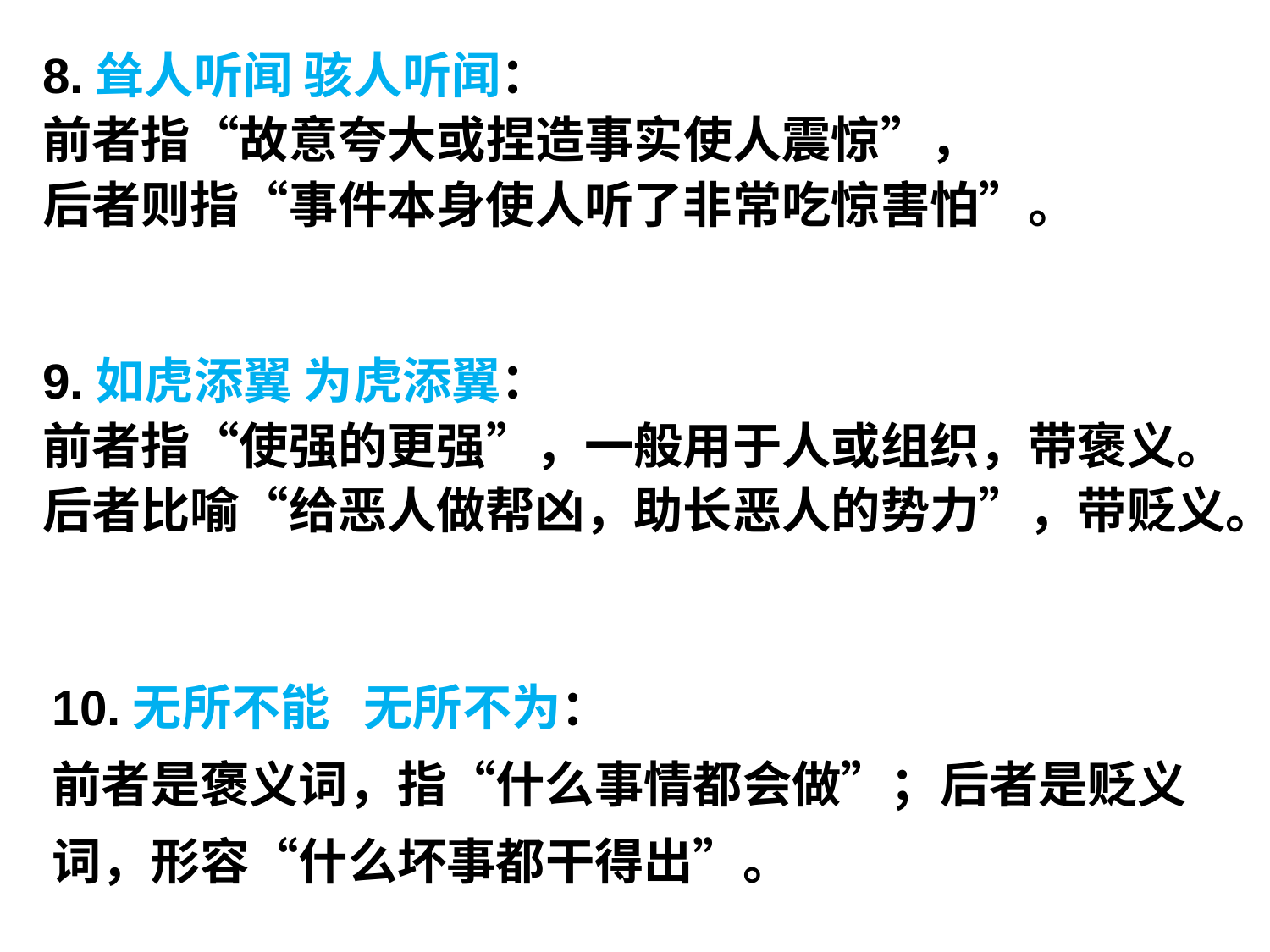

8.耸人听闻 骇人听闻：
前者指“故意夸大或捏造事实使人震惊”，
后者则指“事件本身使人听了非常吃惊害怕”。

9.如虎添翼 为虎添翼：
前者指“使强的更强”，一般用于人或组织，带褒义。
后者比喻“给恶人做帮凶，助长恶人的势力”，带贬义。

10.无所不能   无所不为：
前者是褒义词，指“什么事情都会做”；后者是贬义词，形容“什么坏事都干得出”。